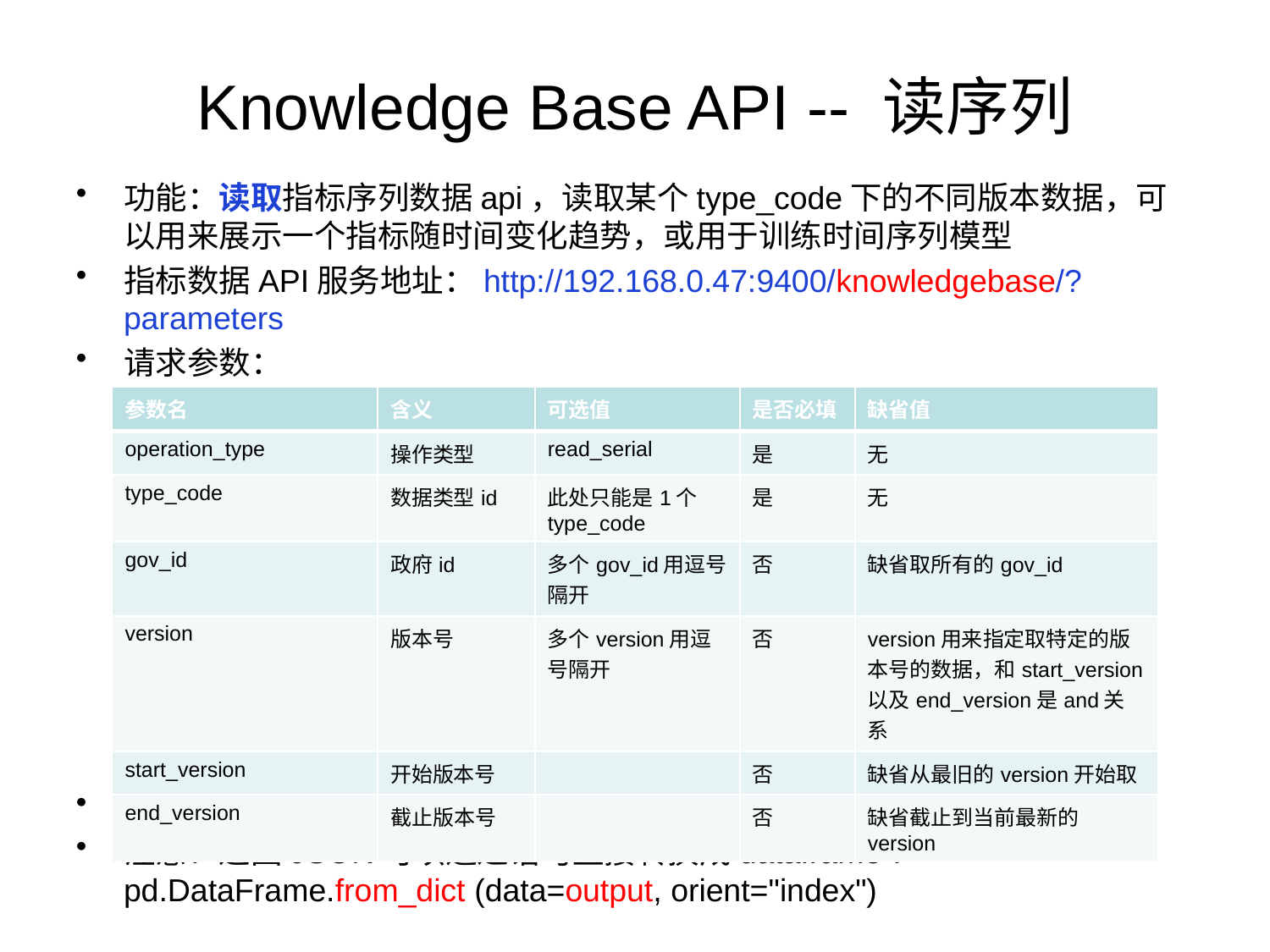

# Knowledge Base API -- 读序列
功能：读取指标序列数据api，读取某个type_code下的不同版本数据，可以用来展示一个指标随时间变化趋势，或用于训练时间序列模型
指标数据API服务地址：http://192.168.0.47:9400/knowledgebase/?parameters
请求参数：

返回数据格式：JSON
注意：返回JSON可以通过语句直接转换成dataframe：pd.DataFrame.from_dict (data=output, orient="index")
| 参数名 | 含义 | 可选值 | 是否必填 | 缺省值 |
| --- | --- | --- | --- | --- |
| operation\_type | 操作类型 | read\_serial | 是 | 无 |
| type\_code | 数据类型id | 此处只能是1个type\_code | 是 | 无 |
| gov\_id | 政府id | 多个gov\_id用逗号隔开 | 否 | 缺省取所有的gov\_id |
| version | 版本号 | 多个version用逗号隔开 | 否 | version用来指定取特定的版本号的数据，和start\_version以及end\_version是and关系 |
| start\_version | 开始版本号 |  | 否 | 缺省从最旧的version开始取 |
| end\_version | 截止版本号 |  | 否 | 缺省截止到当前最新的version |